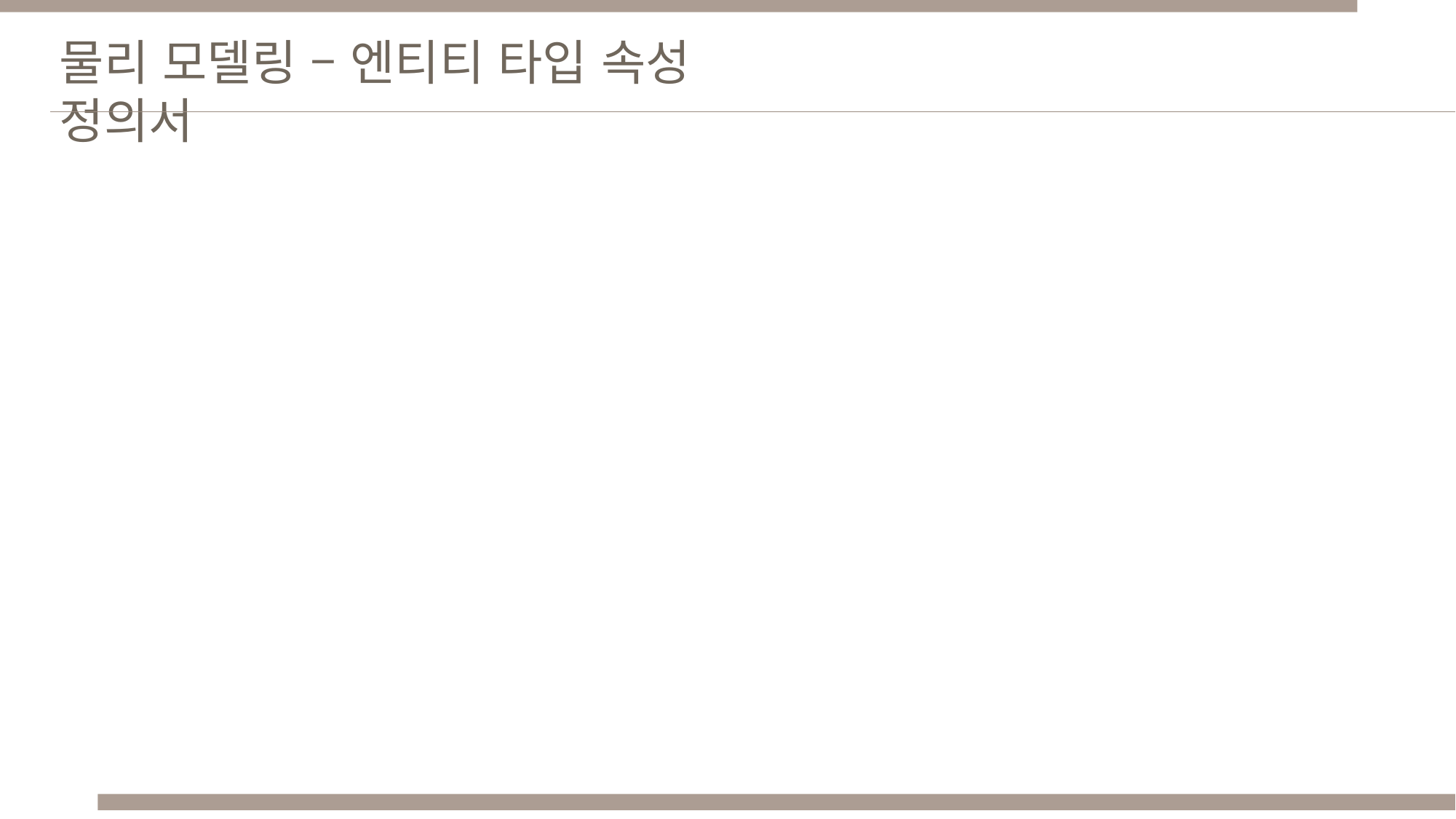

물리 모델링 – 엔티티 타입 속성 정의서